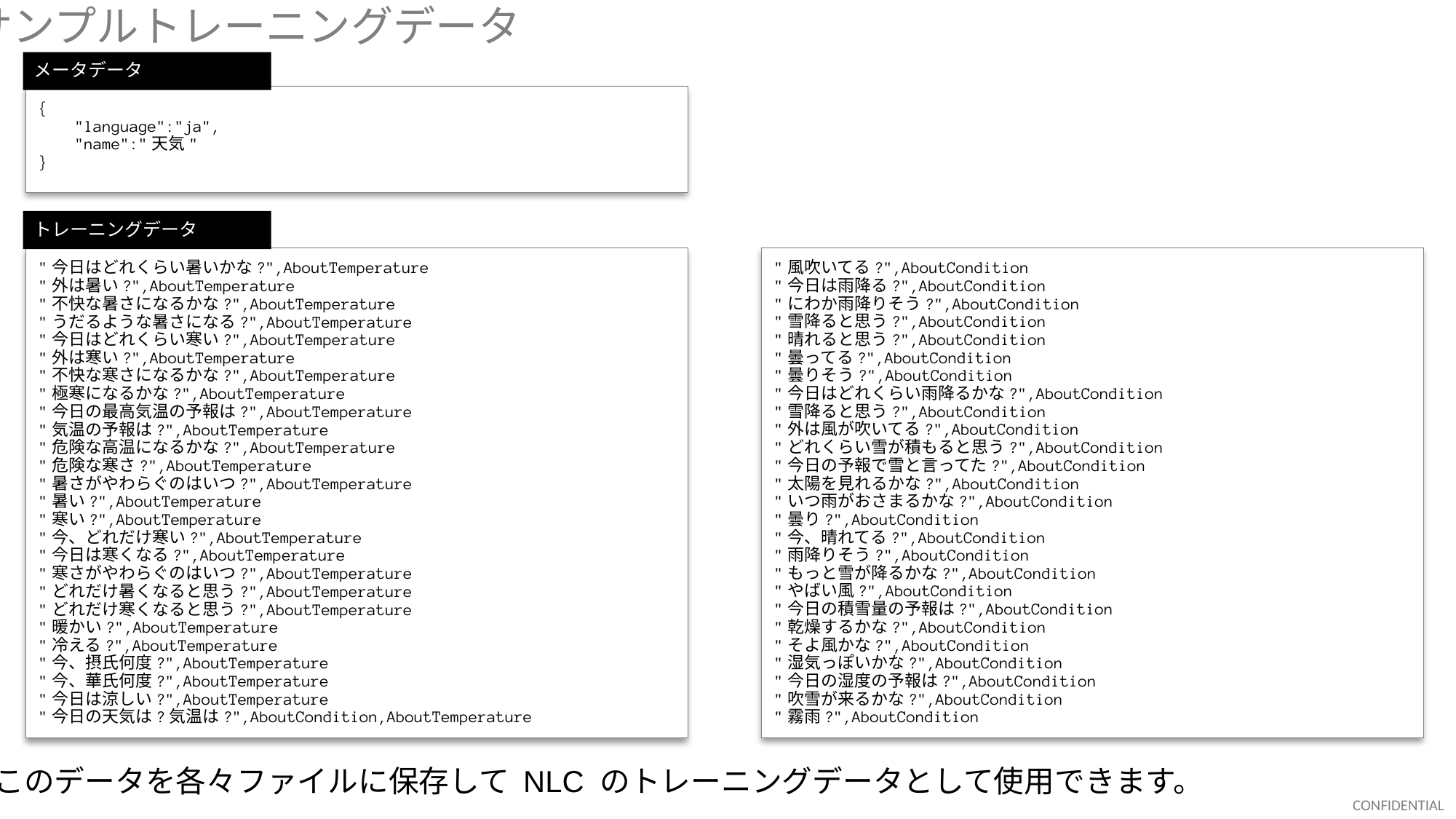

サンプルトレーニングデータ
メータデータ
{
    "language":"ja",
    "name":"天気"
}
トレーニングデータ
"風吹いてる?",AboutCondition
"今日は雨降る?",AboutCondition
"にわか雨降りそう?",AboutCondition
"雪降ると思う?",AboutCondition
"晴れると思う?",AboutCondition
"曇ってる?",AboutCondition
"曇りそう?",AboutCondition
"今日はどれくらい雨降るかな?",AboutCondition
"雪降ると思う?",AboutCondition
"外は風が吹いてる?",AboutCondition
"どれくらい雪が積もると思う?",AboutCondition
"今日の予報で雪と言ってた?",AboutCondition
"太陽を見れるかな?",AboutCondition
"いつ雨がおさまるかな?",AboutCondition
"曇り?",AboutCondition
"今、晴れてる?",AboutCondition
"雨降りそう?",AboutCondition
"もっと雪が降るかな?",AboutCondition
"やばい風?",AboutCondition
"今日の積雪量の予報は?",AboutCondition
"乾燥するかな?",AboutCondition
"そよ風かな?",AboutCondition
"湿気っぽいかな?",AboutCondition
"今日の湿度の予報は?",AboutCondition
"吹雪が来るかな?",AboutCondition
"霧雨?",AboutCondition
"今日はどれくらい暑いかな?",AboutTemperature
"外は暑い?",AboutTemperature
"不快な暑さになるかな?",AboutTemperature
"うだるような暑さになる?",AboutTemperature
"今日はどれくらい寒い?",AboutTemperature
"外は寒い?",AboutTemperature
"不快な寒さになるかな?",AboutTemperature
"極寒になるかな?",AboutTemperature
"今日の最高気温の予報は?",AboutTemperature
"気温の予報は?",AboutTemperature
"危険な高温になるかな?",AboutTemperature
"危険な寒さ?",AboutTemperature
"暑さがやわらぐのはいつ?",AboutTemperature
"暑い?",AboutTemperature
"寒い?",AboutTemperature
"今、どれだけ寒い?",AboutTemperature
"今日は寒くなる?",AboutTemperature
"寒さがやわらぐのはいつ?",AboutTemperature
"どれだけ暑くなると思う?",AboutTemperature
"どれだけ寒くなると思う?",AboutTemperature
"暖かい?",AboutTemperature
"冷える?",AboutTemperature
"今、摂氏何度?",AboutTemperature
"今、華氏何度?",AboutTemperature
"今日は涼しい?",AboutTemperature
"今日の天気は?気温は?",AboutCondition,AboutTemperature
このデータを各々ファイルに保存して NLC のトレーニングデータとして使用できます。
CONFIDENTIAL